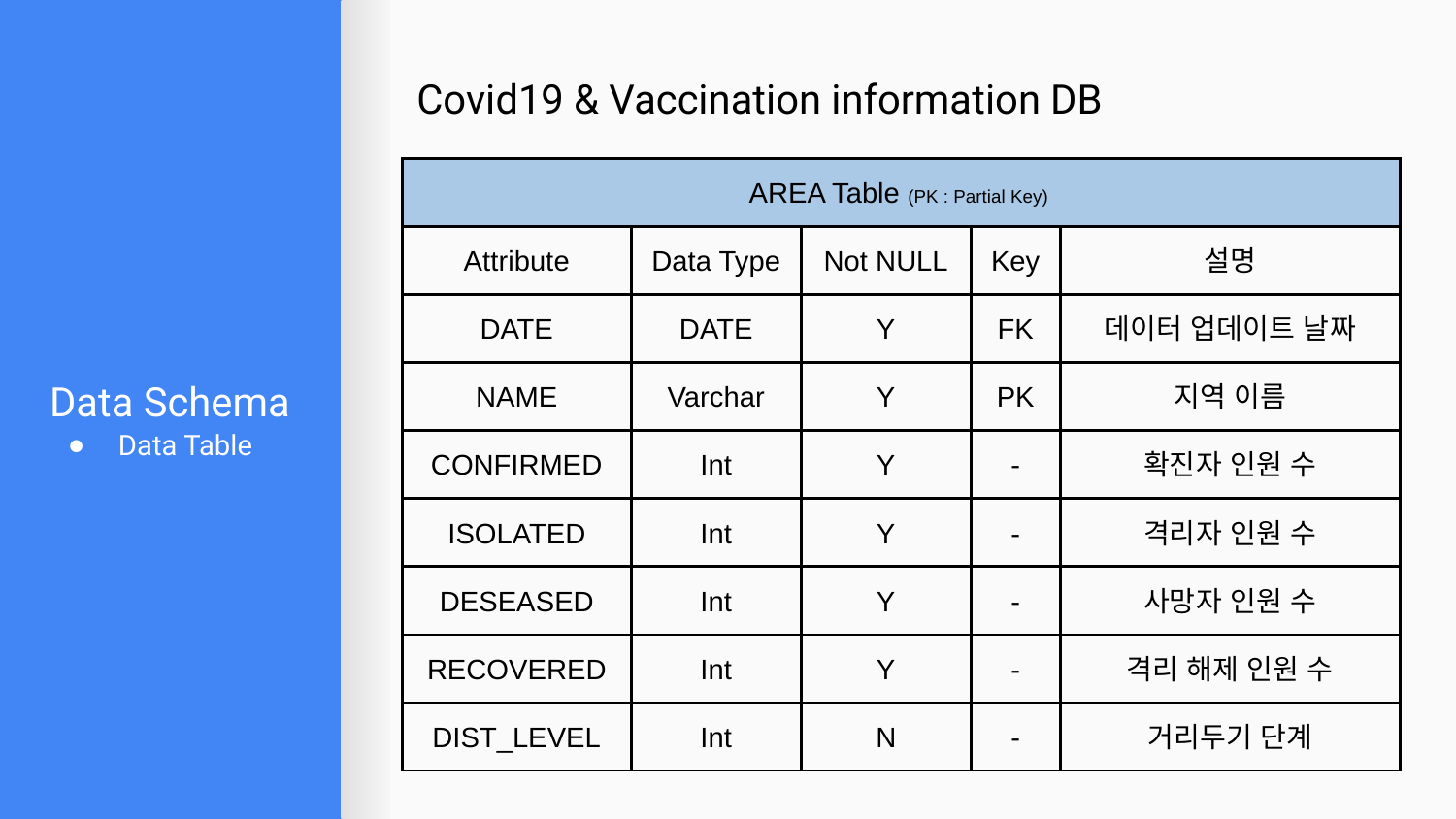

Covid19 & Vaccination information DB
| AREA Table (PK : Partial Key) |  |  |  |  |
| --- | --- | --- | --- | --- |
| Attribute | Data Type | Not NULL | Key | 설명 |
| DATE | DATE | Y | FK | 데이터 업데이트 날짜 |
| NAME | Varchar | Y | PK | 지역 이름 |
| CONFIRMED | Int | Y | - | 확진자 인원 수 |
| ISOLATED | Int | Y | - | 격리자 인원 수 |
| DESEASED | Int | Y | - | 사망자 인원 수 |
| RECOVERED | Int | Y | - | 격리 해제 인원 수 |
| DIST\_LEVEL | Int | N | - | 거리두기 단계 |
# Data Schema
Data Table